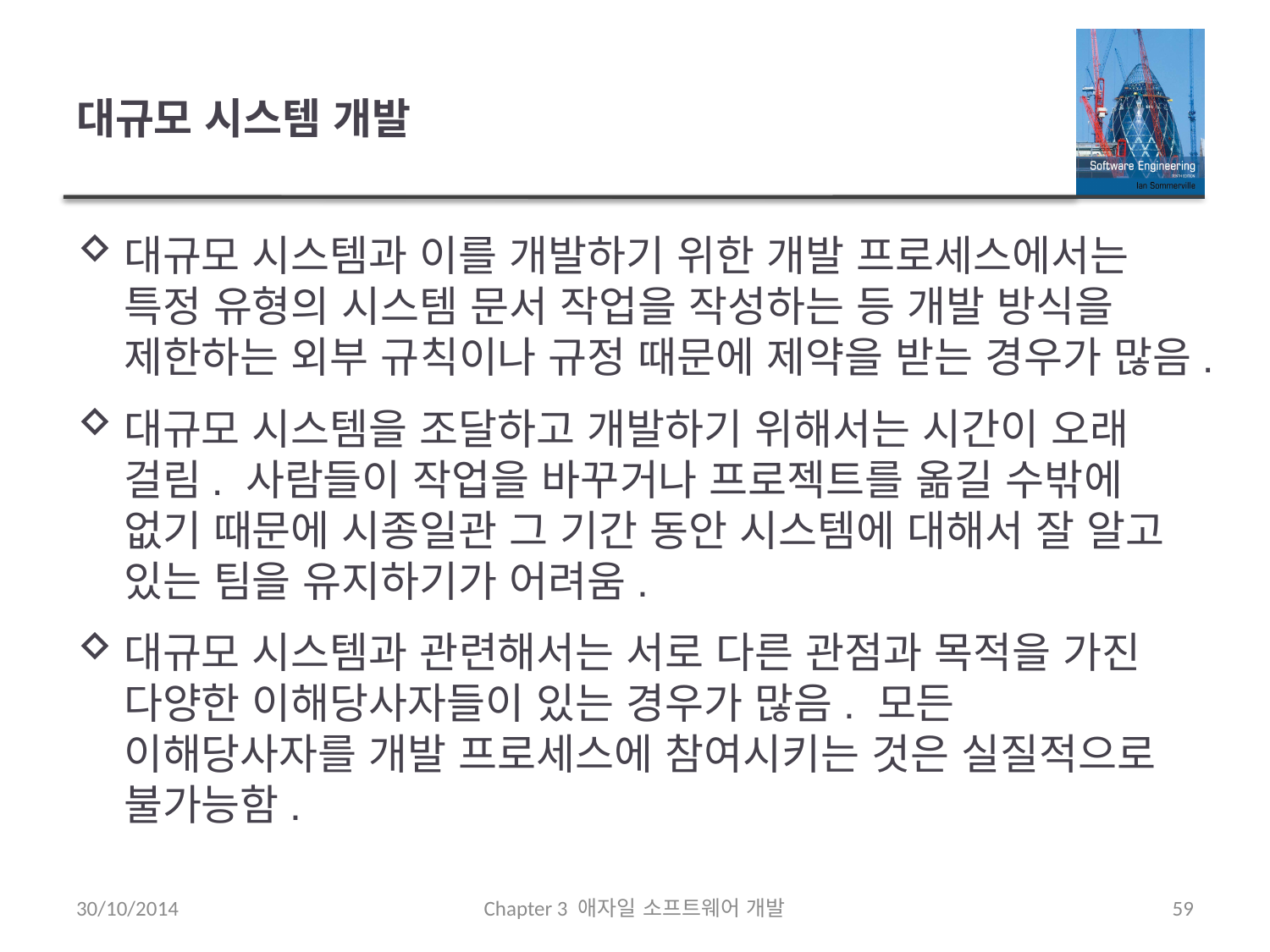

# 대규모 시스템 개발
대규모 시스템과 이를 개발하기 위한 개발 프로세스에서는 특정 유형의 시스템 문서 작업을 작성하는 등 개발 방식을 제한하는 외부 규칙이나 규정 때문에 제약을 받는 경우가 많음.
대규모 시스템을 조달하고 개발하기 위해서는 시간이 오래 걸림. 사람들이 작업을 바꾸거나 프로젝트를 옮길 수밖에 없기 때문에 시종일관 그 기간 동안 시스템에 대해서 잘 알고 있는 팀을 유지하기가 어려움.
대규모 시스템과 관련해서는 서로 다른 관점과 목적을 가진 다양한 이해당사자들이 있는 경우가 많음. 모든 이해당사자를 개발 프로세스에 참여시키는 것은 실질적으로 불가능함.
30/10/2014
Chapter 3 애자일 소프트웨어 개발
59